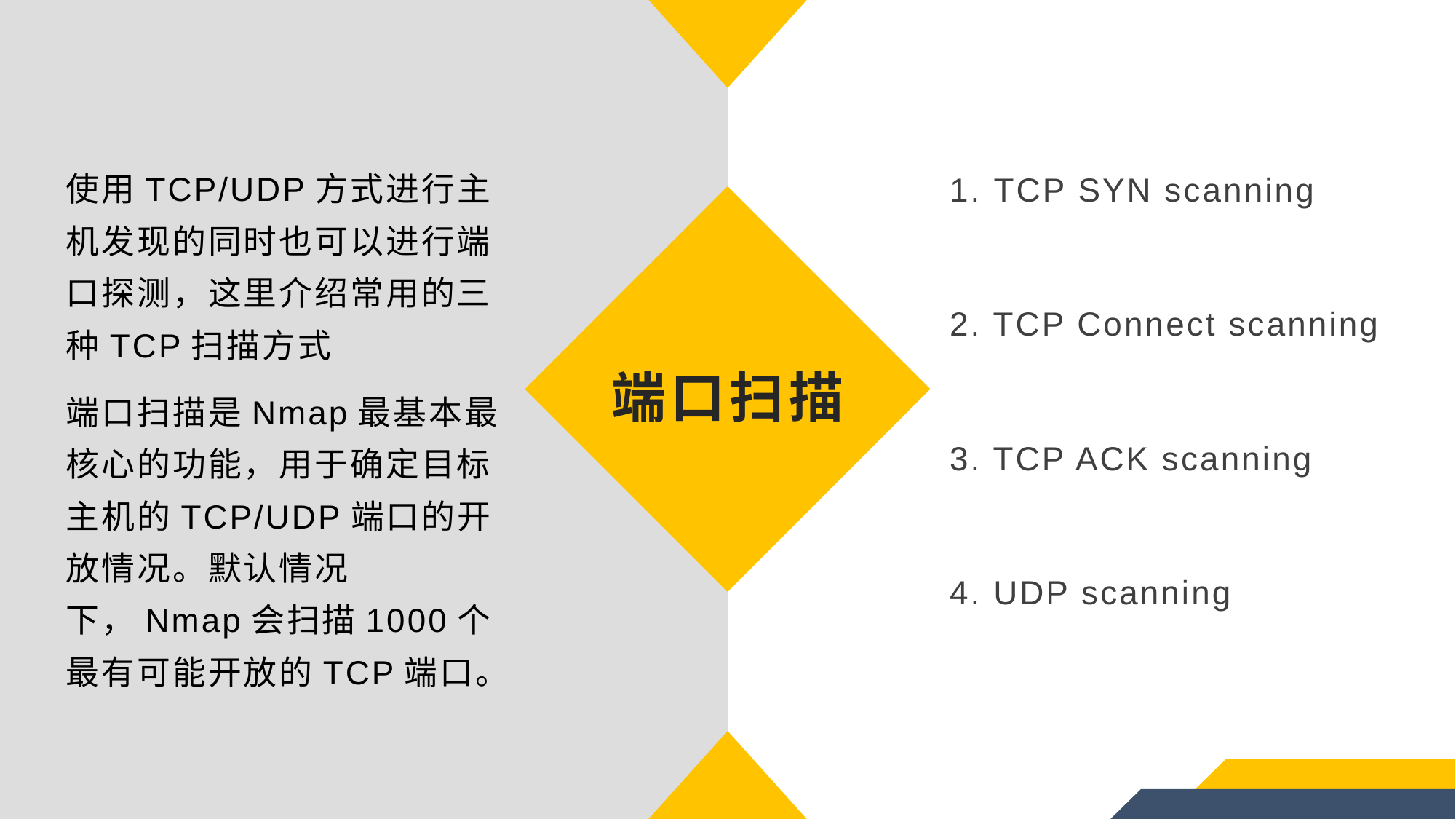

1. TCP SYN scanning

2. TCP Connect scanning

3. TCP ACK scanning

4. UDP scanning
使用TCP/UDP方式进行主机发现的同时也可以进行端口探测，这里介绍常用的三种TCP扫描方式
端口扫描是Nmap最基本最核心的功能，用于确定目标主机的TCP/UDP端口的开放情况。默认情况下，Nmap会扫描1000个最有可能开放的TCP端口。

端口扫描